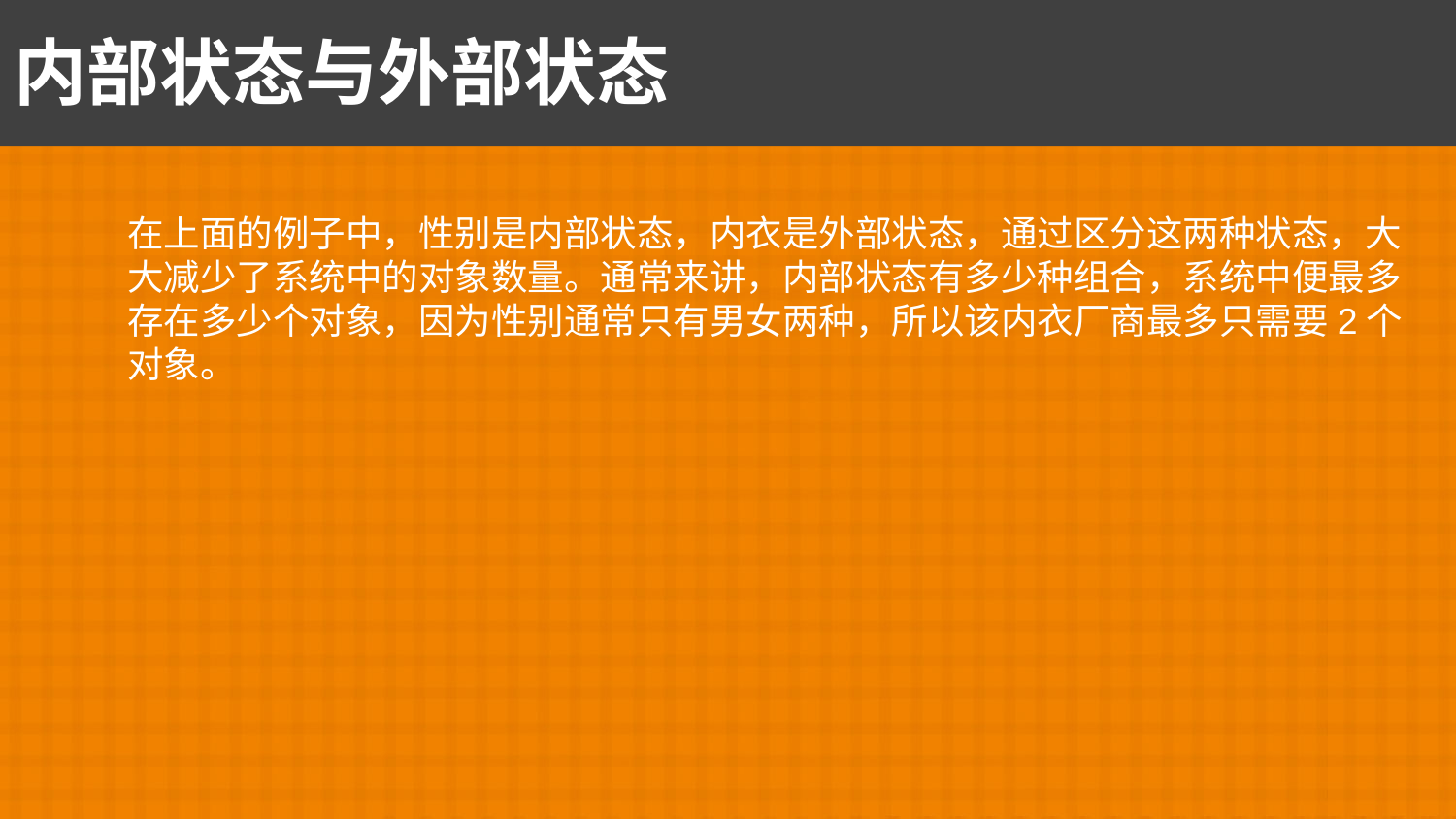

# 内部状态与外部状态
在上面的例子中，性别是内部状态，内衣是外部状态，通过区分这两种状态，大大减少了系统中的对象数量。通常来讲，内部状态有多少种组合，系统中便最多存在多少个对象，因为性别通常只有男女两种，所以该内衣厂商最多只需要2个对象。